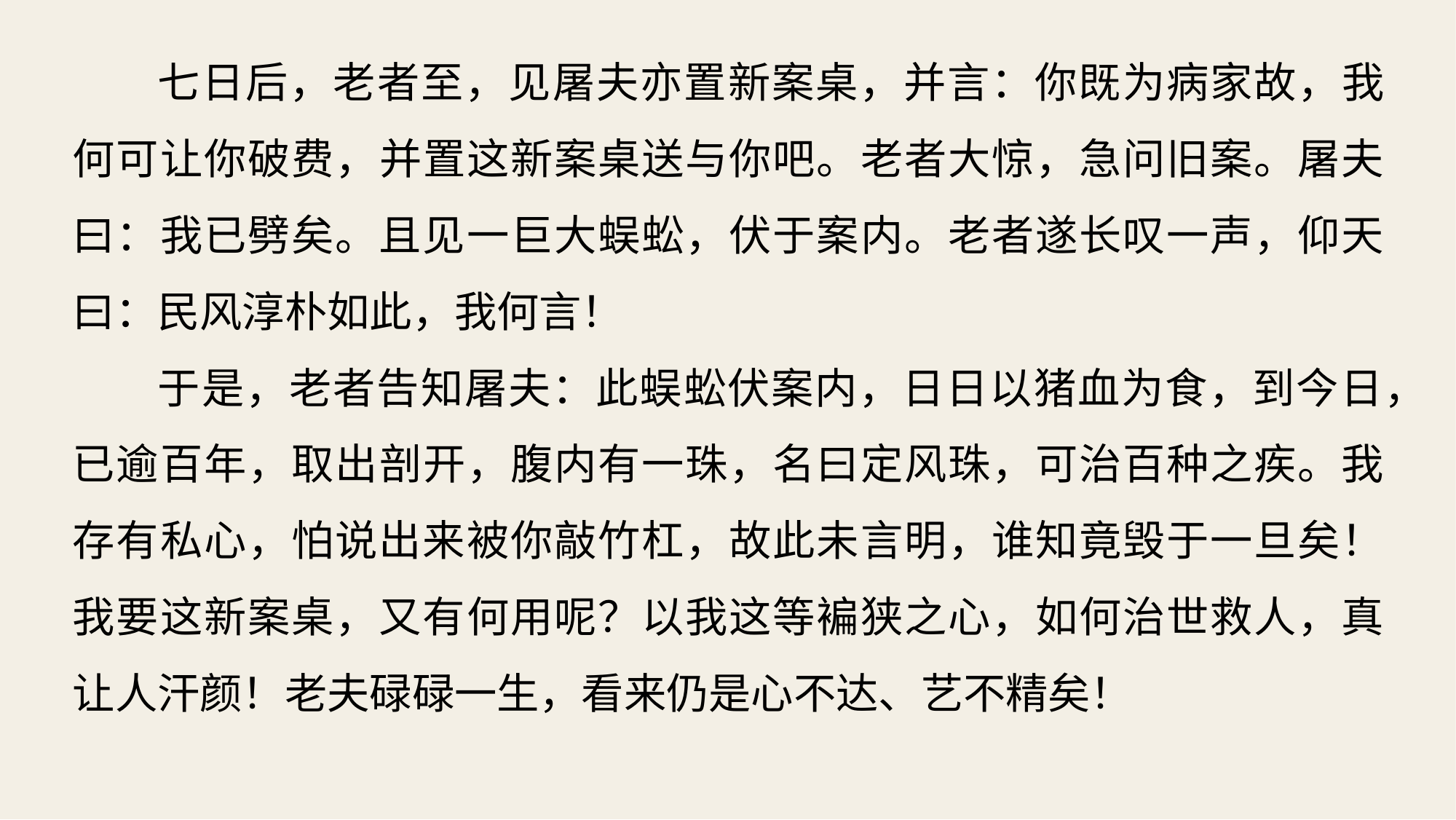

七日后，老者至，见屠夫亦置新案桌，并言：你既为病家故，我何可让你破费，并置这新案桌送与你吧。老者大惊，急问旧案。屠夫曰：我已劈矣。且见一巨大蜈蚣，伏于案内。老者遂长叹一声，仰天曰：民风淳朴如此，我何言！
于是，老者告知屠夫：此蜈蚣伏案内，日日以猪血为食，到今日，已逾百年，取出剖开，腹内有一珠，名曰定风珠，可治百种之疾。我存有私心，怕说出来被你敲竹杠，故此未言明，谁知竟毁于一旦矣！我要这新案桌，又有何用呢？以我这等褊狭之心，如何治世救人，真让人汗颜！老夫碌碌一生，看来仍是心不达、艺不精矣！